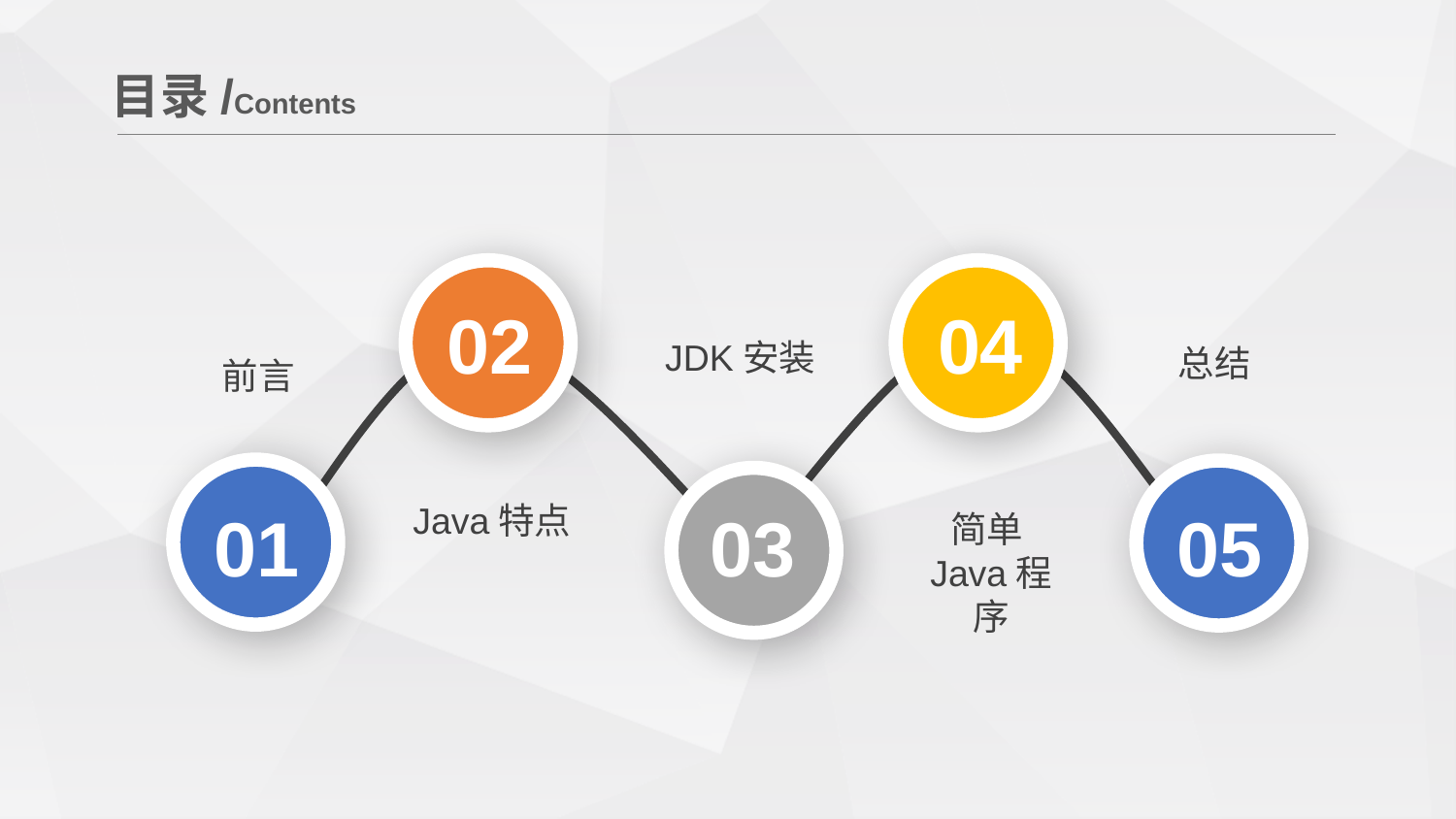

目录/Contents

02

04

JDK安装
总结
前言

01

05

03
Java特点
简单Java程序